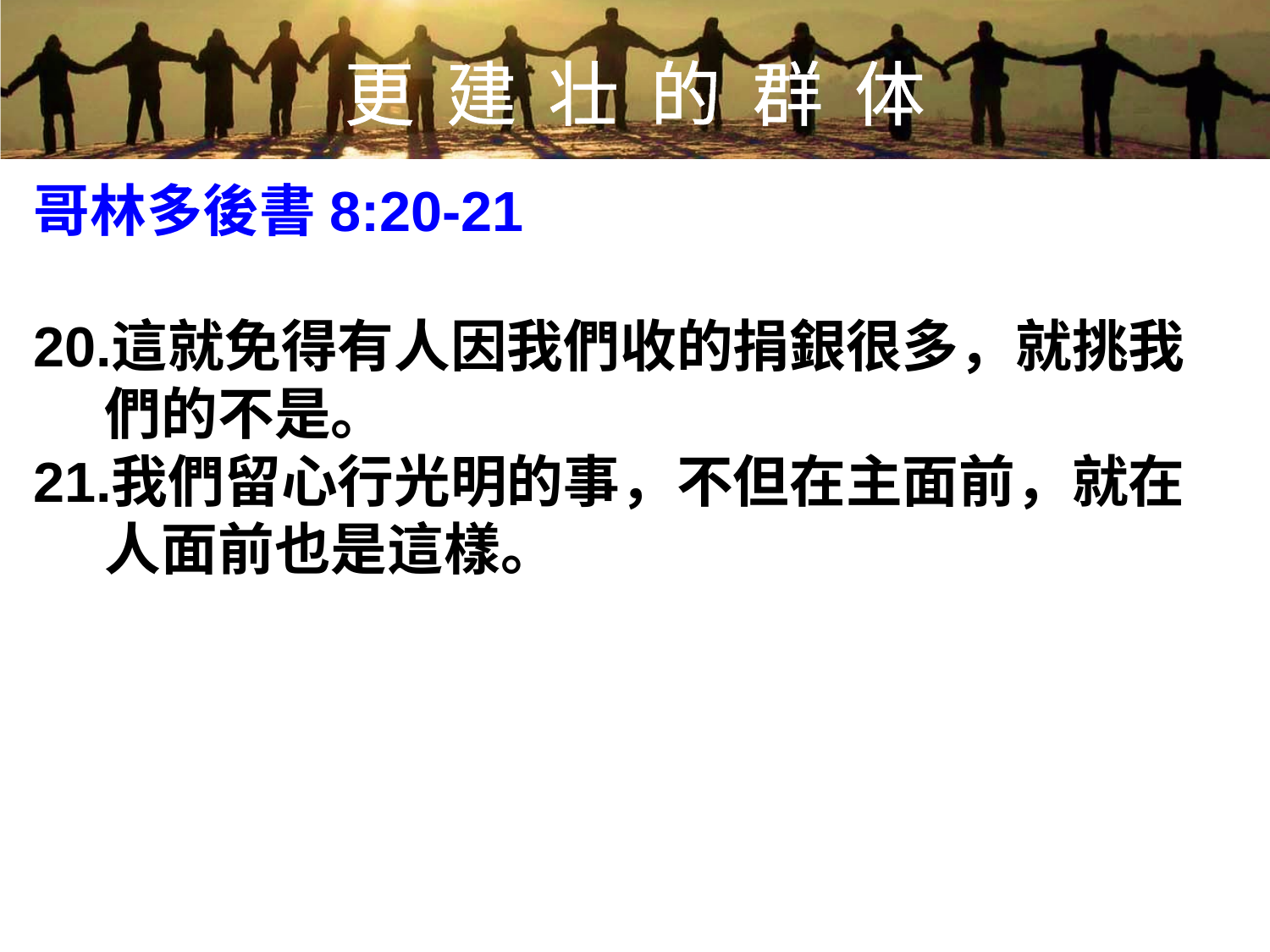

哥林多後書8:20-21

這就免得有人因我們收的捐銀很多，就挑我們的不是。
我們留心行光明的事，不但在主面前，就在人面前也是這樣。